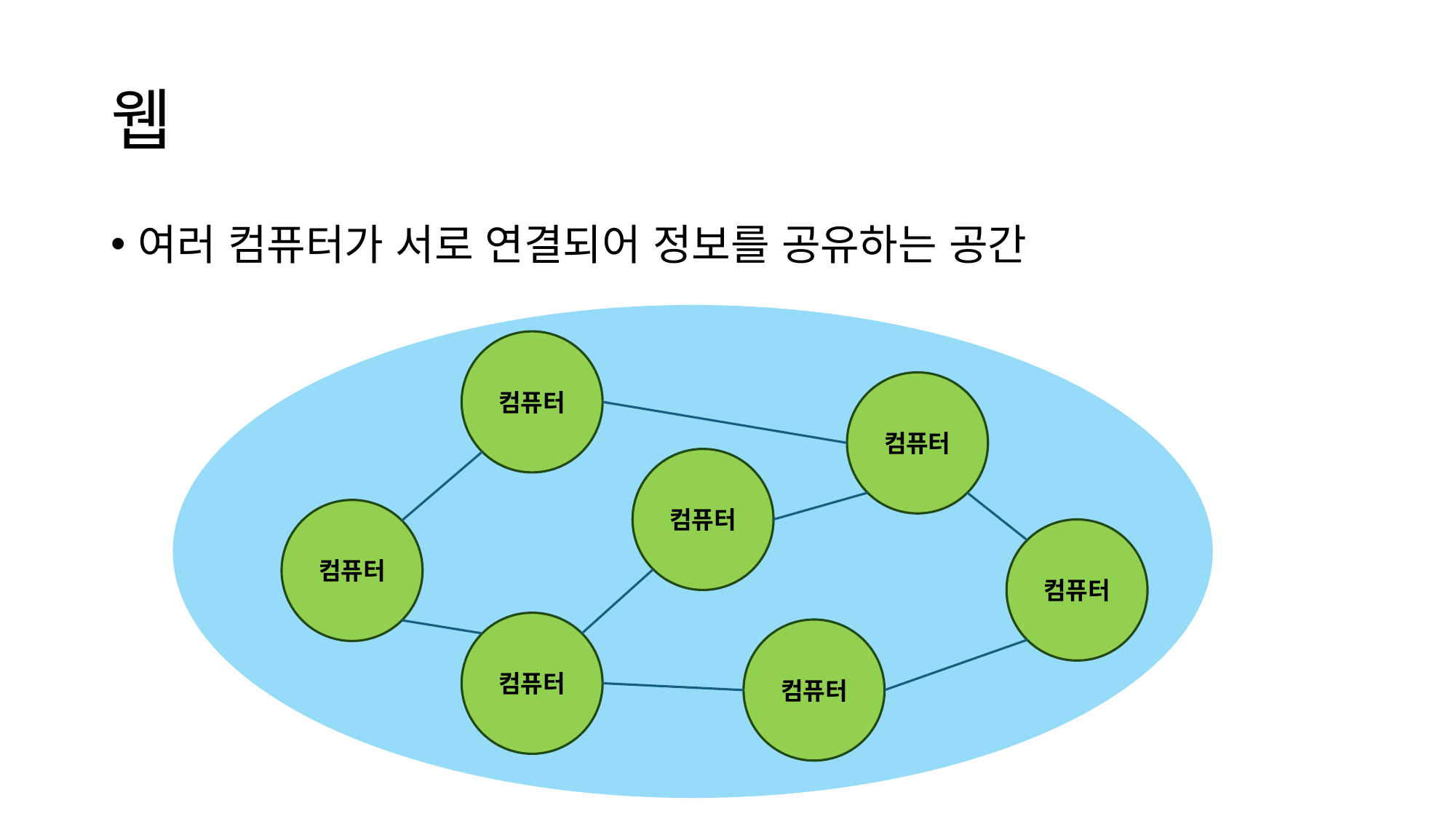

# 웹
여러 컴퓨터가 서로 연결되어 정보를 공유하는 공간

컴퓨터
컴퓨터
컴퓨터
컴퓨터
컴퓨터
컴퓨터
컴퓨터